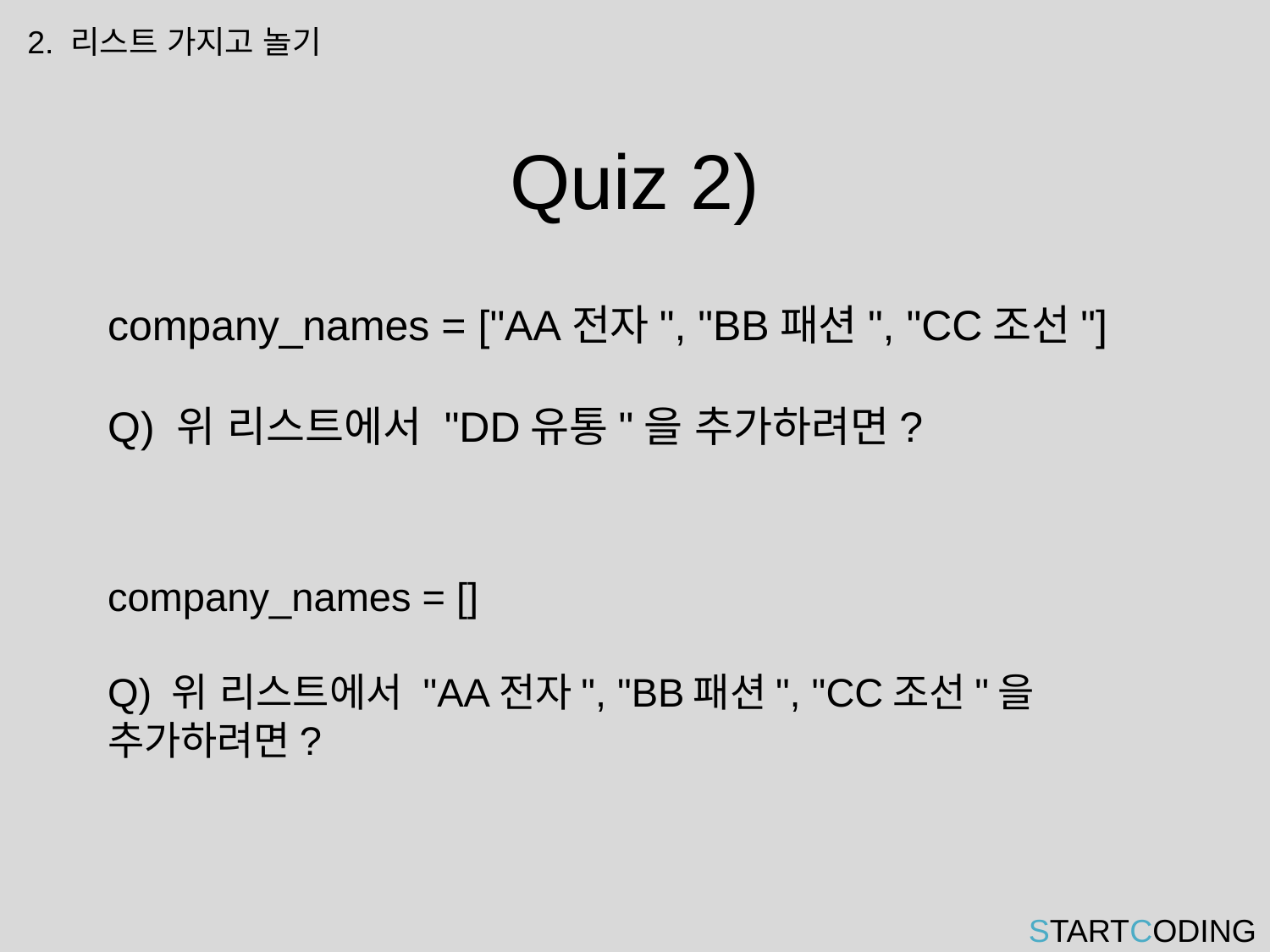

2. 리스트 가지고 놀기
# Quiz 2)

company_names = ["AA전자", "BB패션", "CC조선"]

Q) 위 리스트에서 "DD유통"을 추가하려면?
company_names = []

Q) 위 리스트에서 "AA전자", "BB패션", "CC조선"을 추가하려면?
STARTCODING